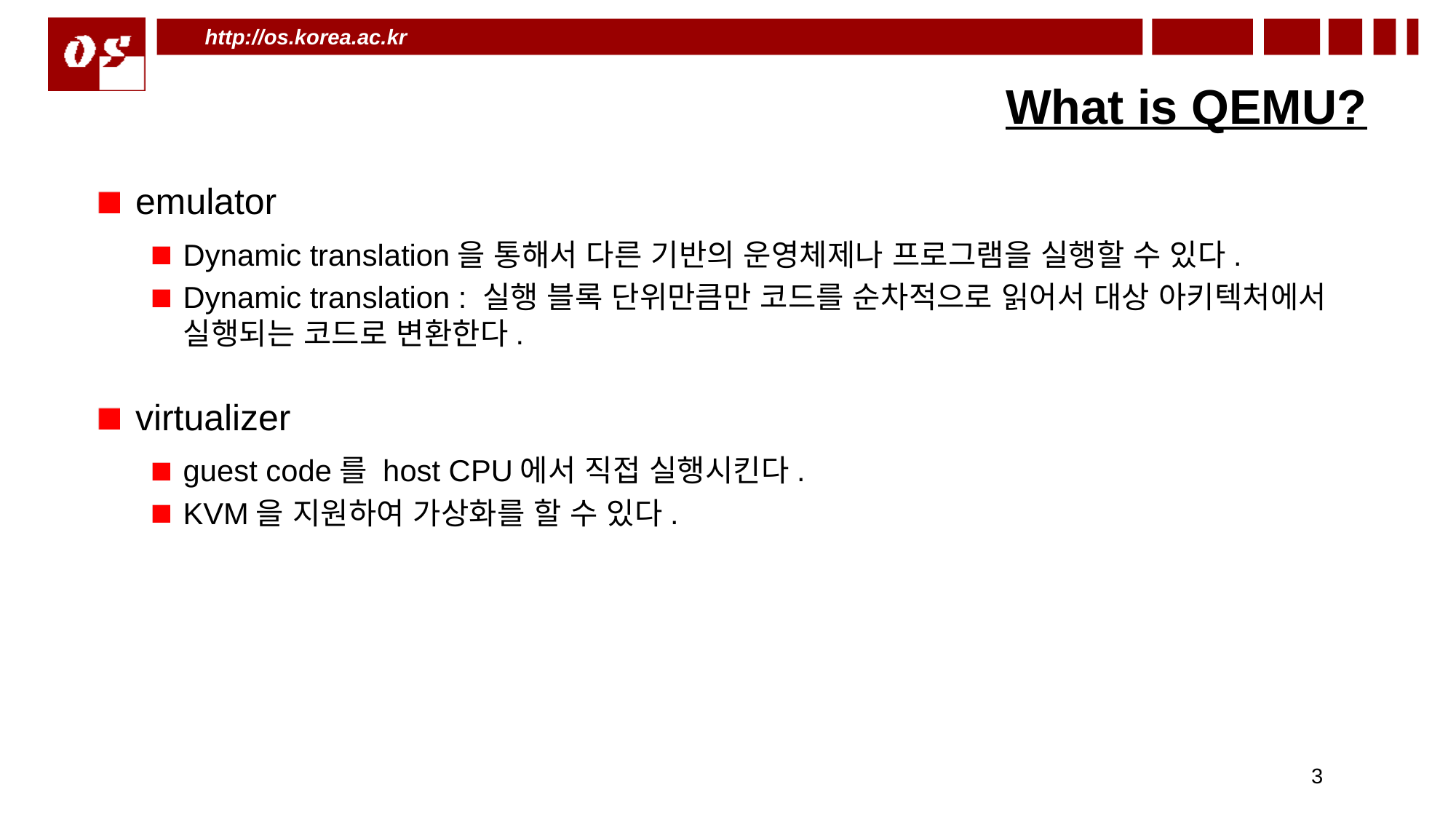

# What is QEMU?
emulator
Dynamic translation을 통해서 다른 기반의 운영체제나 프로그램을 실행할 수 있다.
Dynamic translation : 실행 블록 단위만큼만 코드를 순차적으로 읽어서 대상 아키텍처에서 실행되는 코드로 변환한다.
virtualizer
guest code를 host CPU에서 직접 실행시킨다.
KVM을 지원하여 가상화를 할 수 있다.
3